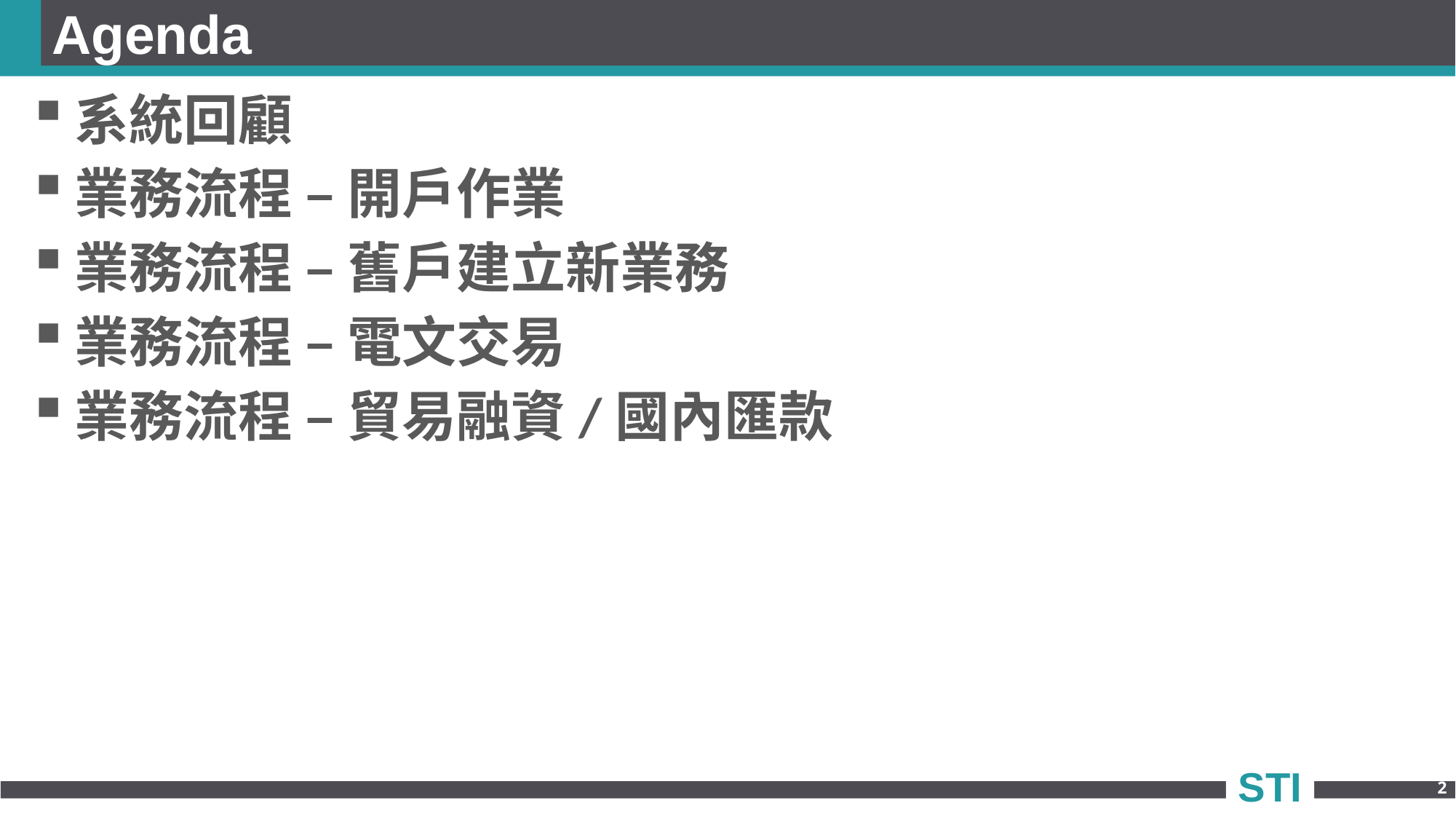

# Agenda
系統回顧
業務流程 – 開戶作業
業務流程 – 舊戶建立新業務
業務流程 – 電文交易
業務流程 – 貿易融資/國內匯款
2